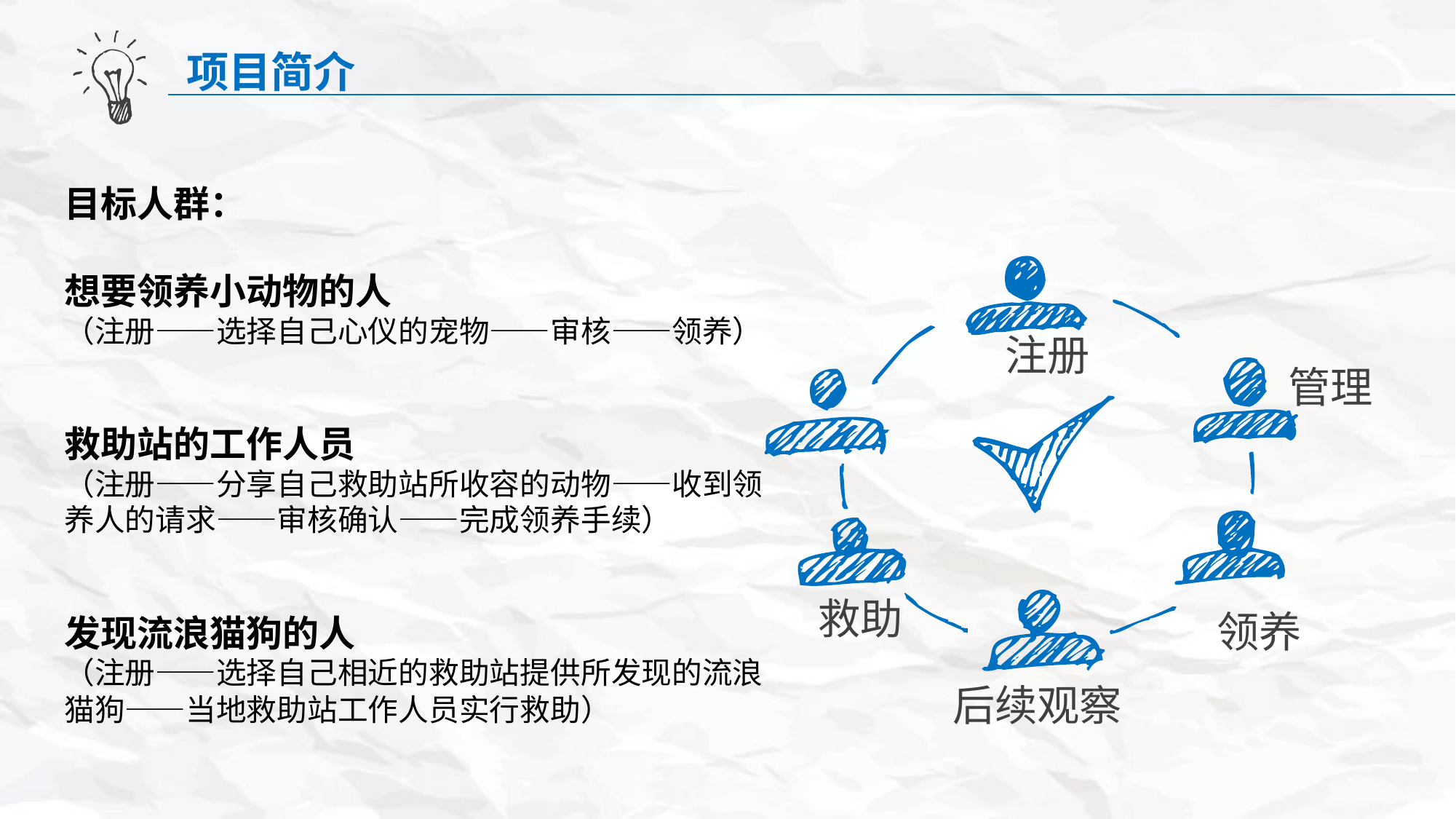

项目简介
目标人群：

想要领养小动物的人
（注册——选择自己心仪的宠物——审核——领养）

救助站的工作人员
（注册——分享自己救助站所收容的动物——收到领养人的请求——审核确认——完成领养手续）

发现流浪猫狗的人
（注册——选择自己相近的救助站提供所发现的流浪猫狗——当地救助站工作人员实行救助）

注册
管理
救助
领养
后续观察